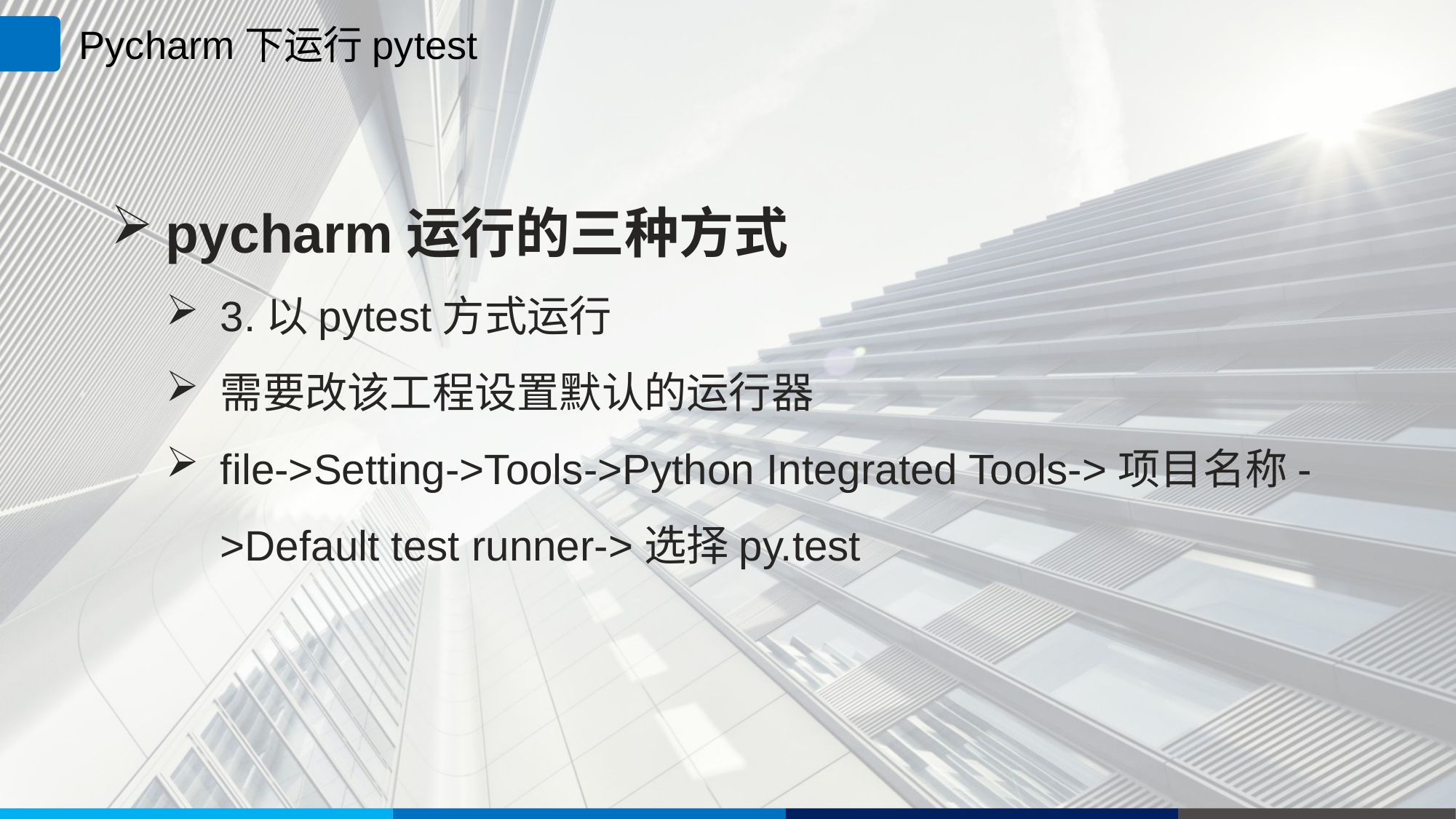

Pycharm下运行pytest

pycharm运行的三种方式
3.以pytest方式运行
需要改该工程设置默认的运行器
file->Setting->Tools->Python Integrated Tools->项目名称->Default test runner->选择py.test